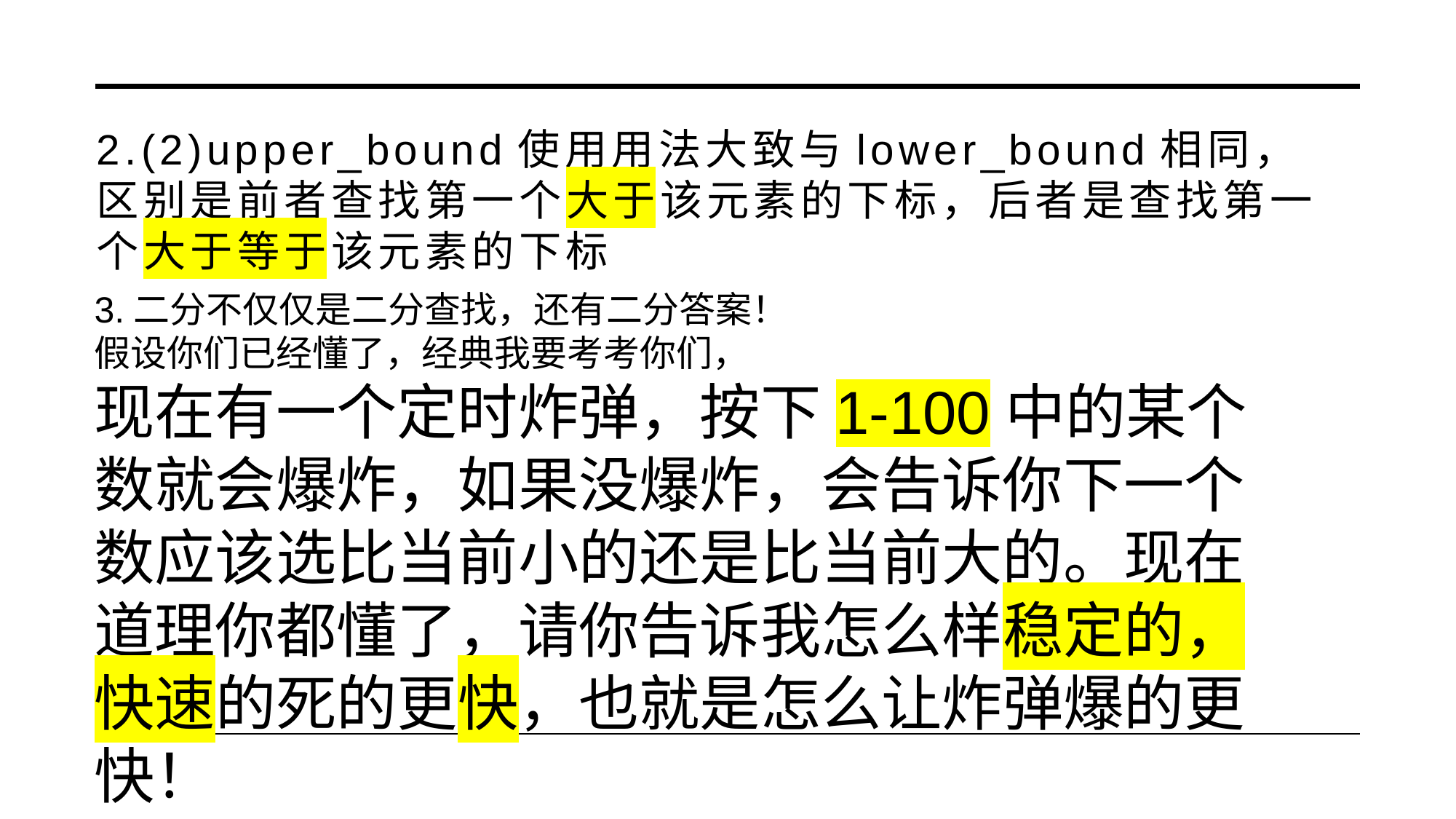

# 2.(2)upper_bound使用用法大致与lower_bound相同，区别是前者查找第一个大于该元素的下标，后者是查找第一个大于等于该元素的下标
3.二分不仅仅是二分查找，还有二分答案！
假设你们已经懂了，经典我要考考你们，
现在有一个定时炸弹，按下1-100中的某个数就会爆炸，如果没爆炸，会告诉你下一个数应该选比当前小的还是比当前大的。现在道理你都懂了，请你告诉我怎么样稳定的，快速的死的更快，也就是怎么让炸弹爆的更快！